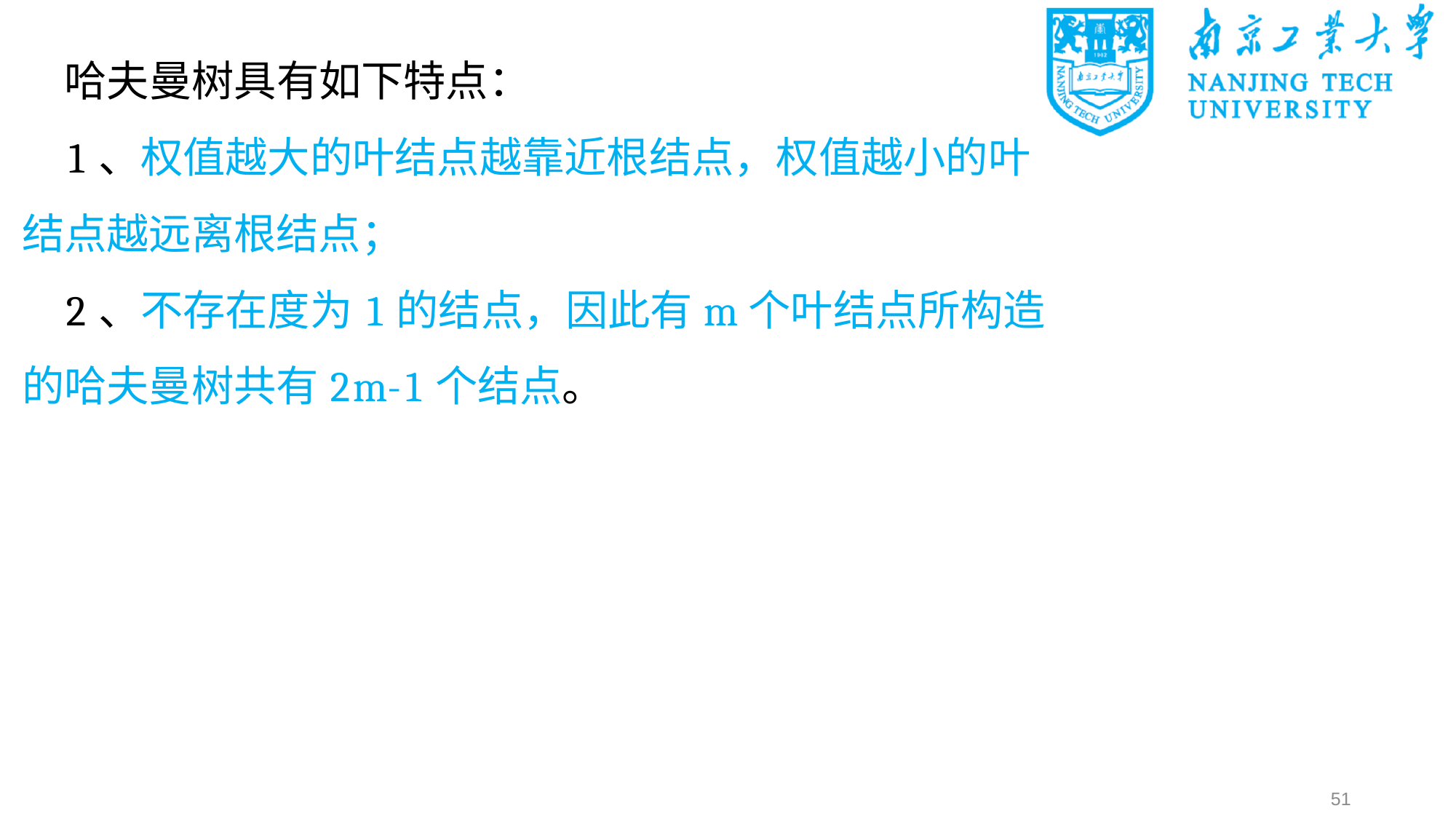

哈夫曼树具有如下特点：
1、权值越大的叶结点越靠近根结点，权值越小的叶结点越远离根结点；
2、不存在度为1的结点，因此有m个叶结点所构造的哈夫曼树共有2m-1个结点。
51